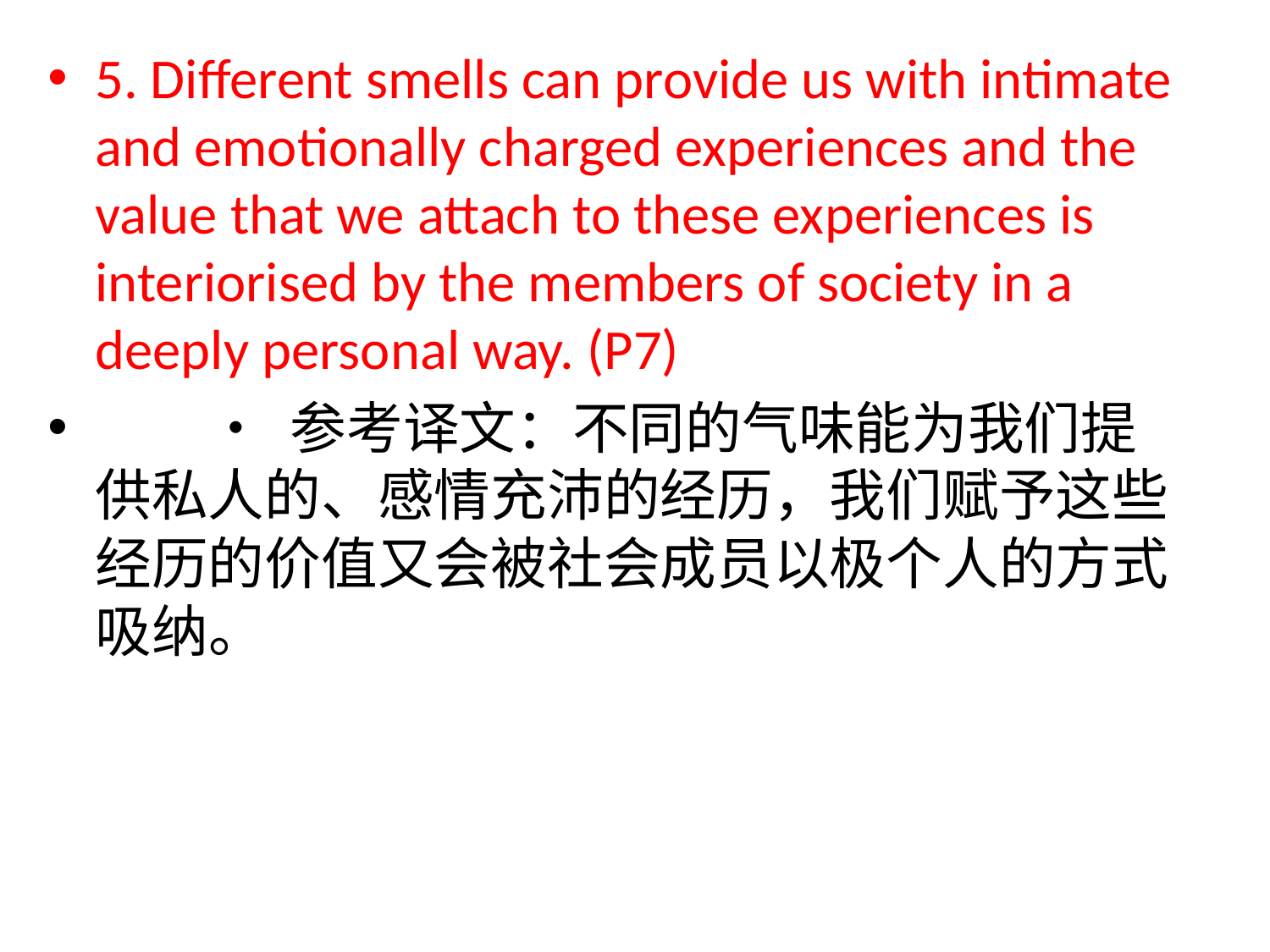

5. Different smells can provide us with intimate and emotionally charged experiences and the value that we attach to these experiences is interiorised by the members of society in a deeply personal way. (P7)
　　•  参考译文：不同的气味能为我们提供私人的、感情充沛的经历，我们赋予这些经历的价值又会被社会成员以极个人的方式吸纳。

#